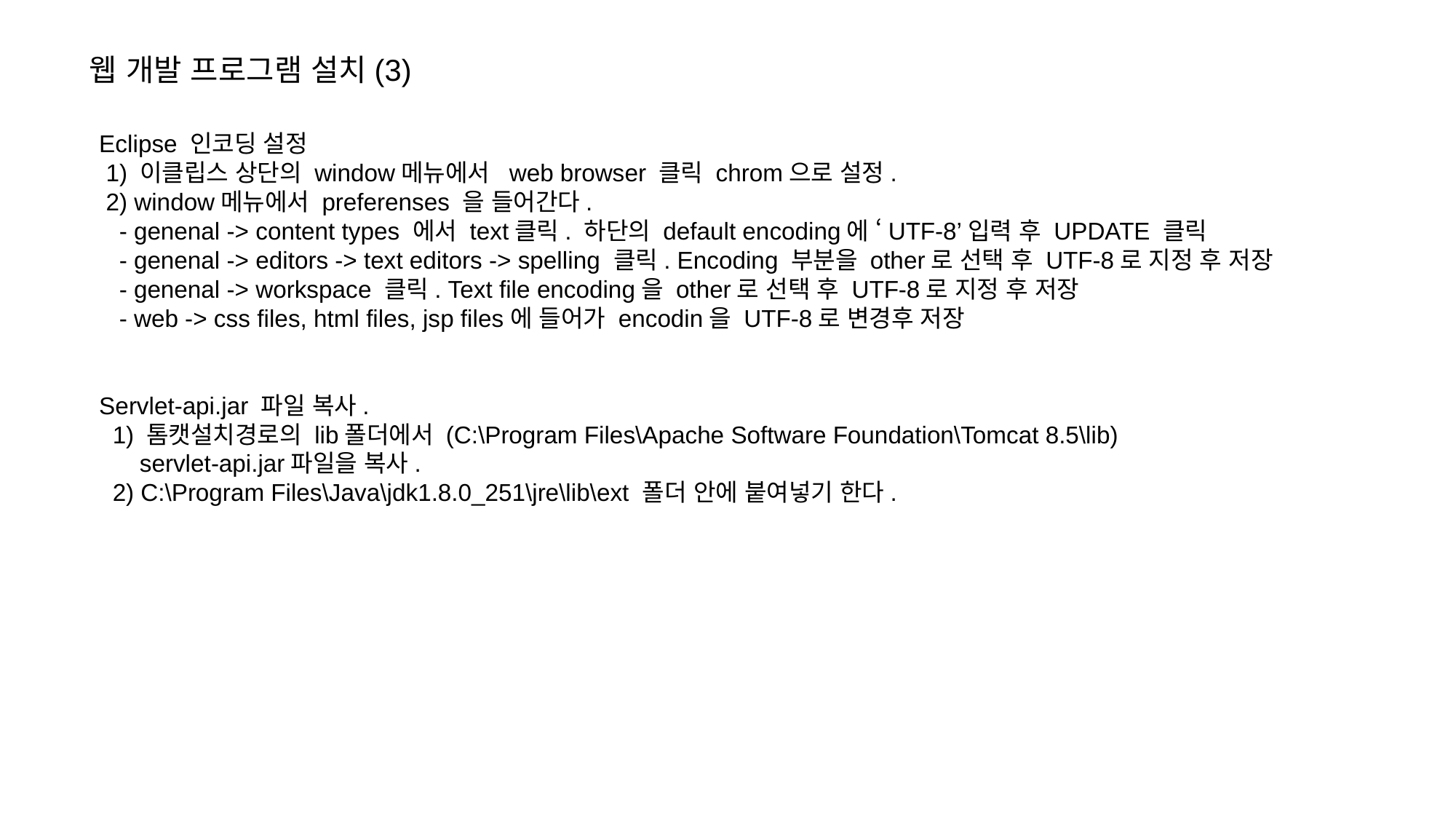

웹 개발 프로그램 설치(3)
Eclipse 인코딩 설정
 1) 이클립스 상단의 window메뉴에서  web browser 클릭 chrom으로 설정.
 2) window메뉴에서 preferenses 을 들어간다.
   - genenal -> content types 에서 text클릭. 하단의 default encoding에 ‘UTF-8’입력 후 UPDATE 클릭
   - genenal -> editors -> text editors -> spelling 클릭. Encoding 부분을 other로 선택 후 UTF-8로 지정 후 저장
   - genenal -> workspace 클릭. Text file encoding을 other로 선택 후 UTF-8로 지정 후 저장
   - web -> css files, html files, jsp files에 들어가 encodin을 UTF-8로 변경후 저장

Servlet-api.jar 파일 복사.
  1) 톰캣설치경로의 lib폴더에서 (C:\Program Files\Apache Software Foundation\Tomcat 8.5\lib)
      servlet-api.jar파일을 복사.
  2) C:\Program Files\Java\jdk1.8.0_251\jre\lib\ext 폴더 안에 붙여넣기 한다.